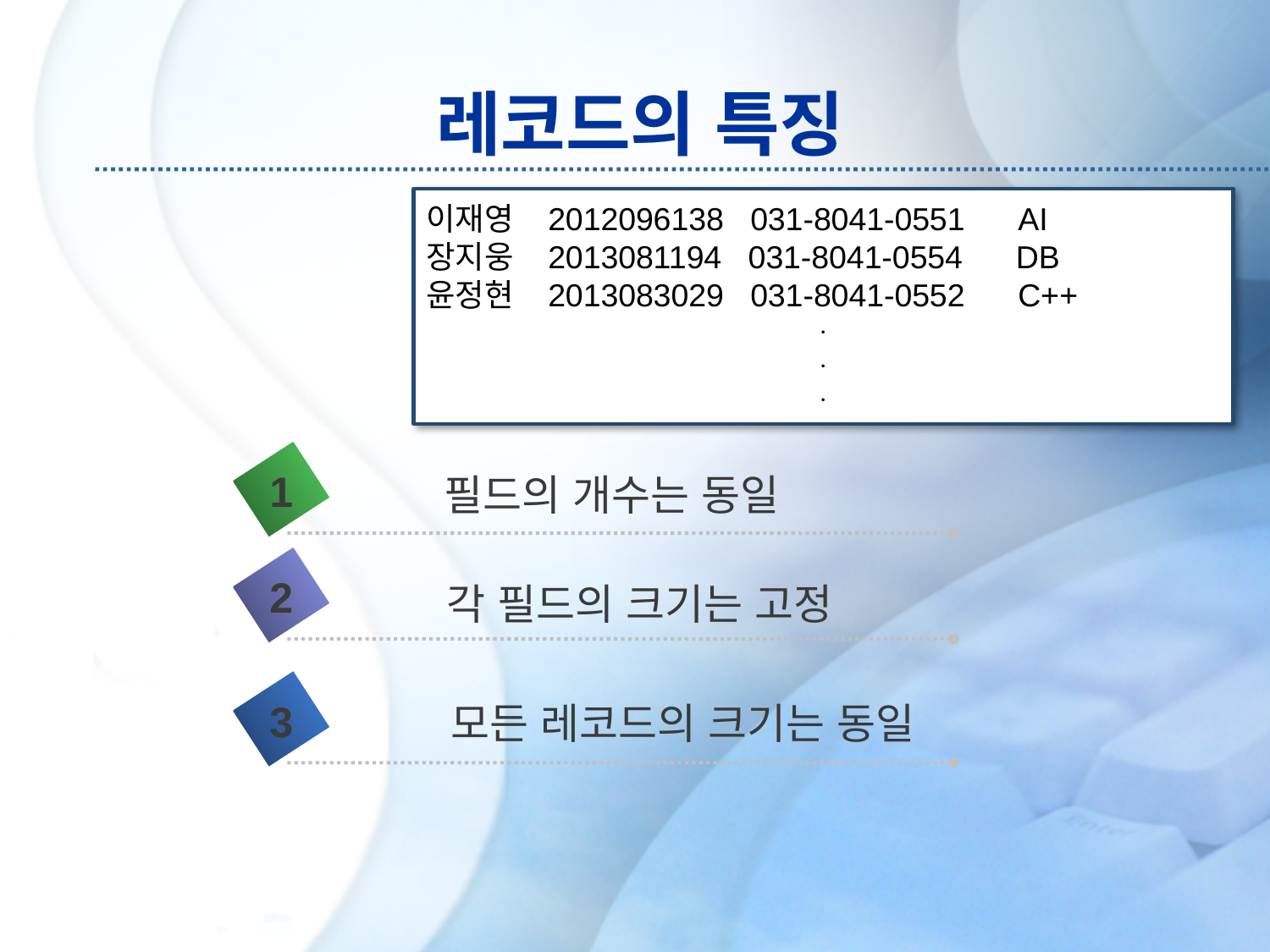

# 레코드의 특징
이재영   2012096138   031-8041-0551      AI
장지웅   2013081194   031-8041-0554      DB
윤정현   2013083029   031-8041-0552      C++
⋅
⋅
⋅

1
필드의 개수는 동일

2
각 필드의 크기는 고정

3
모든 레코드의 크기는 동일